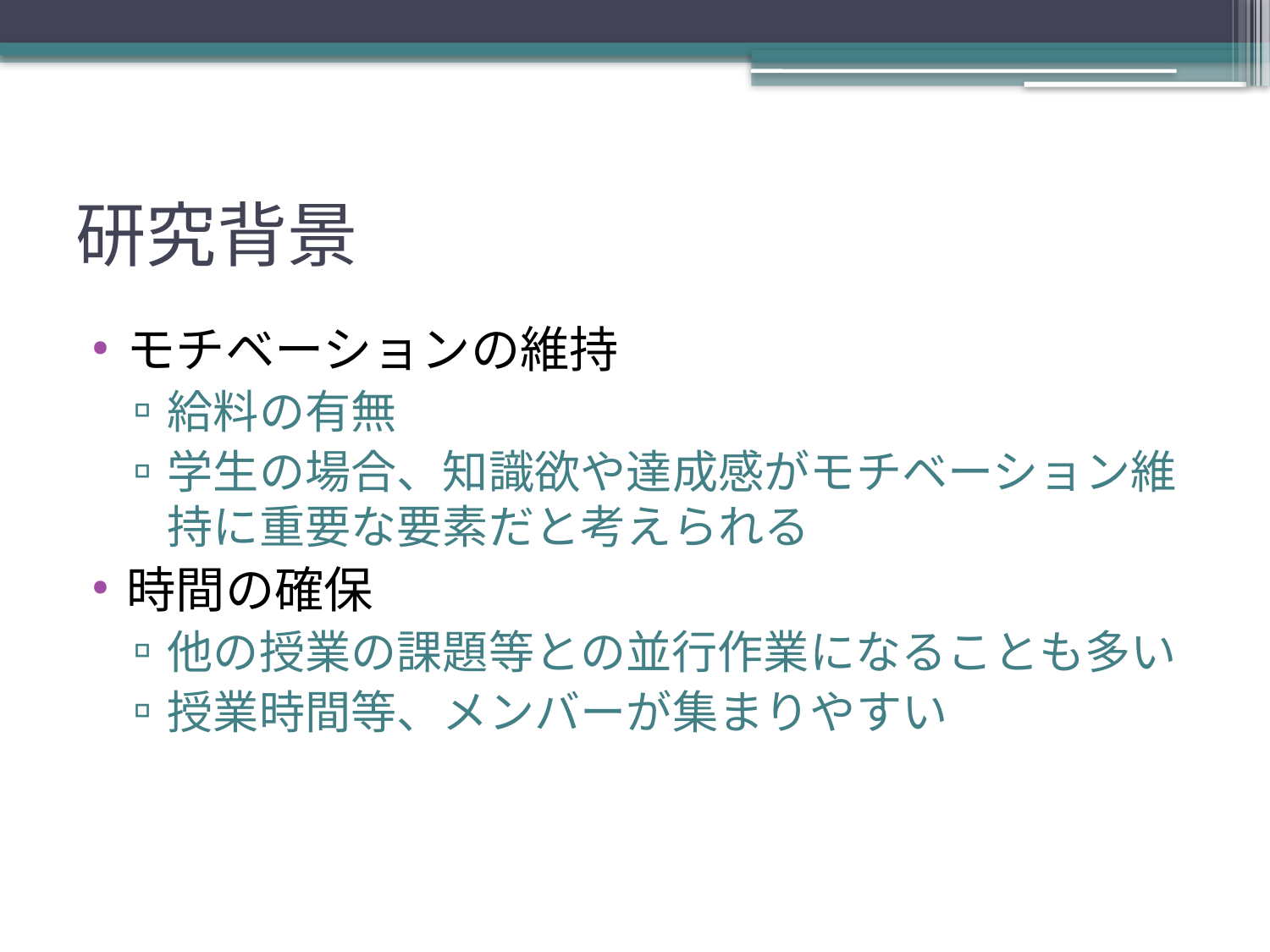

# 研究背景
モチベーションの維持
給料の有無
学生の場合、知識欲や達成感がモチベーション維持に重要な要素だと考えられる
時間の確保
他の授業の課題等との並行作業になることも多い
授業時間等、メンバーが集まりやすい